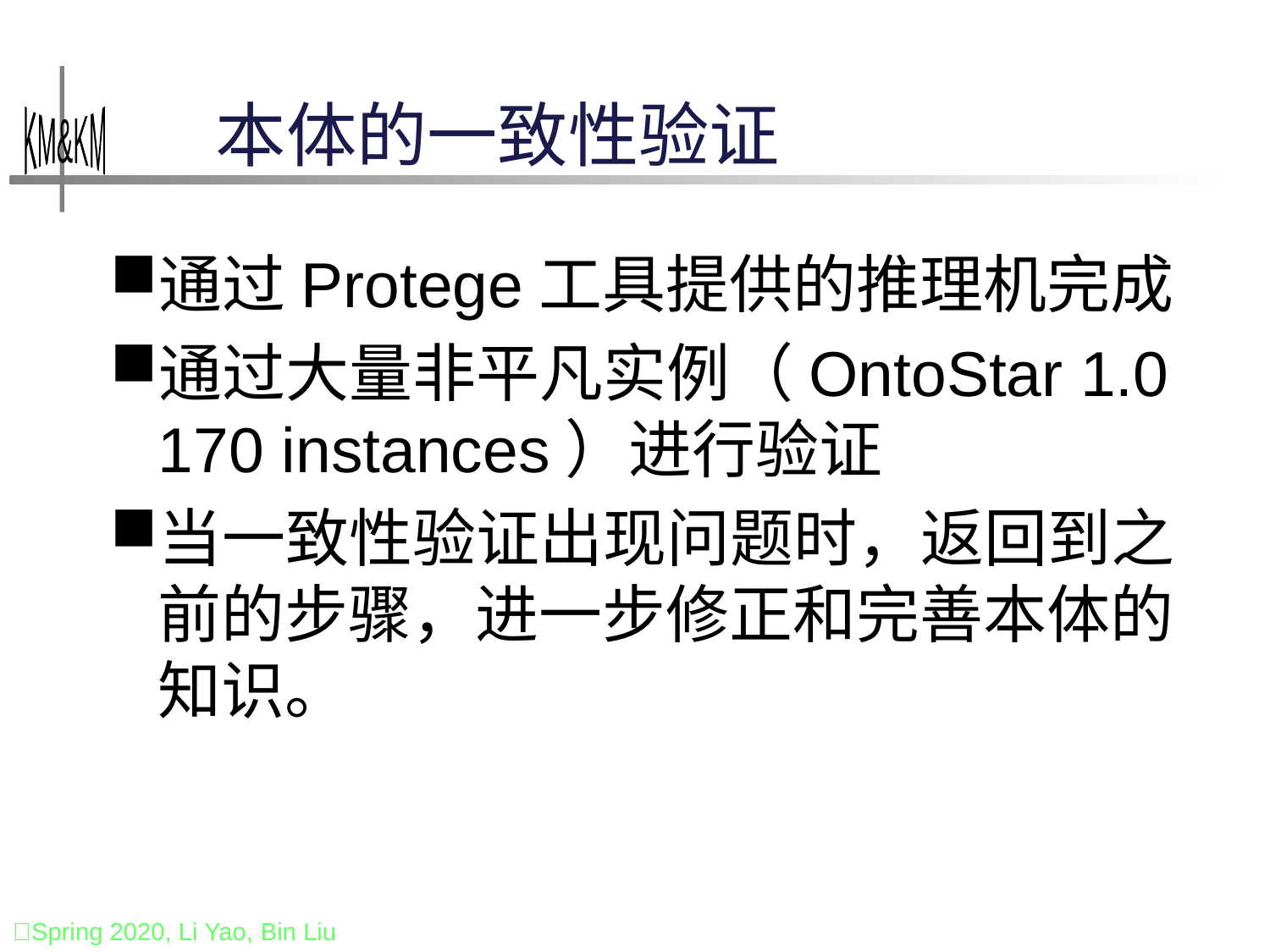

# 本体的一致性验证
通过Protege工具提供的推理机完成
通过大量非平凡实例（OntoStar 1.0 170 instances）进行验证
当一致性验证出现问题时，返回到之前的步骤，进一步修正和完善本体的知识。